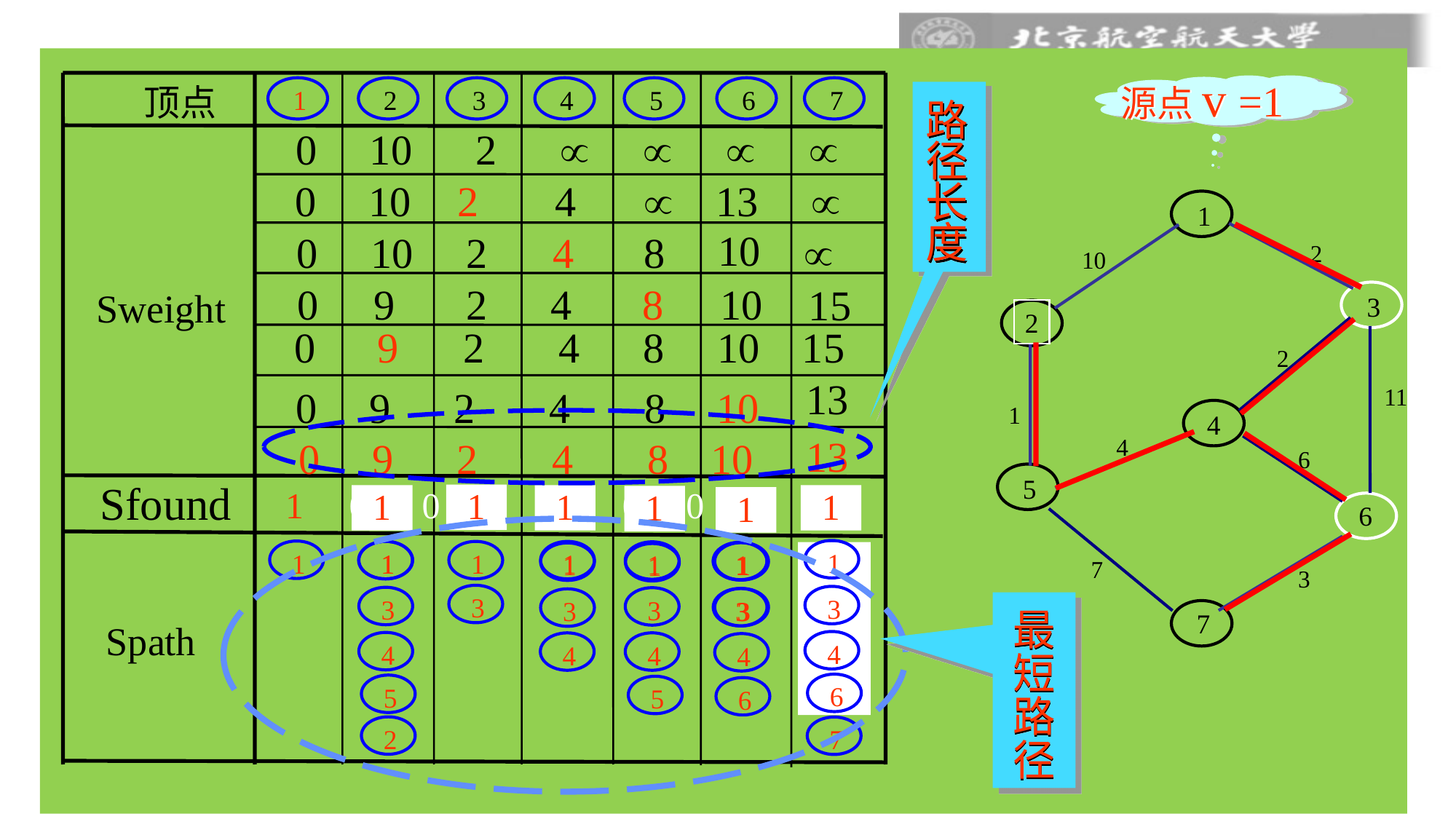

源点v =1

顶点

1

2

3

4

5

6

7

路
径长度

0     10      2      ∝     ∝     ∝     ∝
 0     10                      ∝             ∝
2
4
13

1

2
10

3

2

2

11
1

4
4

6

5

6

7
3

7
10
0     10     2                              ∝
4
8

 0              2      4              10
9
8
15
Sweight
0              2       4      8     10    15
9

13
0     9      2       4       8
10
13
0     9      2       4       8    10

Sfound
1     0      0     0      0     0     0
1

1

1

1

1

1

最
短
路
径

1

3

4

6

1

1

1

1

1

1

1

1

3

4

5

1

3

4

5

1

3

4

1

3

1

3

4

1

3

3
Spath

4

5

6

2

7
75